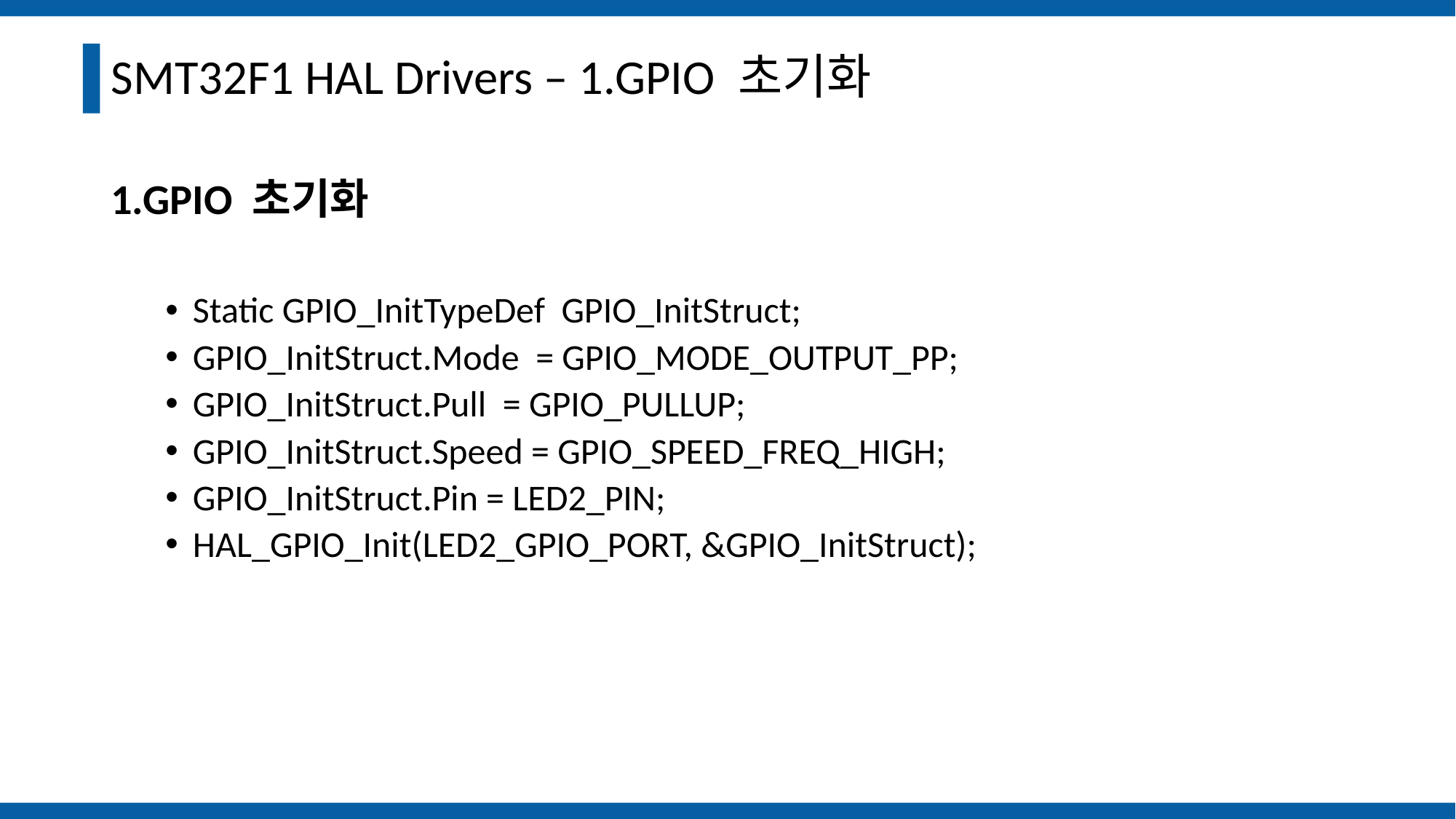

# SMT32F1 HAL Drivers – 1.GPIO 초기화
1.GPIO 초기화

Static GPIO_InitTypeDef  GPIO_InitStruct;
GPIO_InitStruct.Mode  = GPIO_MODE_OUTPUT_PP;
GPIO_InitStruct.Pull  = GPIO_PULLUP;
GPIO_InitStruct.Speed = GPIO_SPEED_FREQ_HIGH;
GPIO_InitStruct.Pin = LED2_PIN;
HAL_GPIO_Init(LED2_GPIO_PORT, &GPIO_InitStruct);